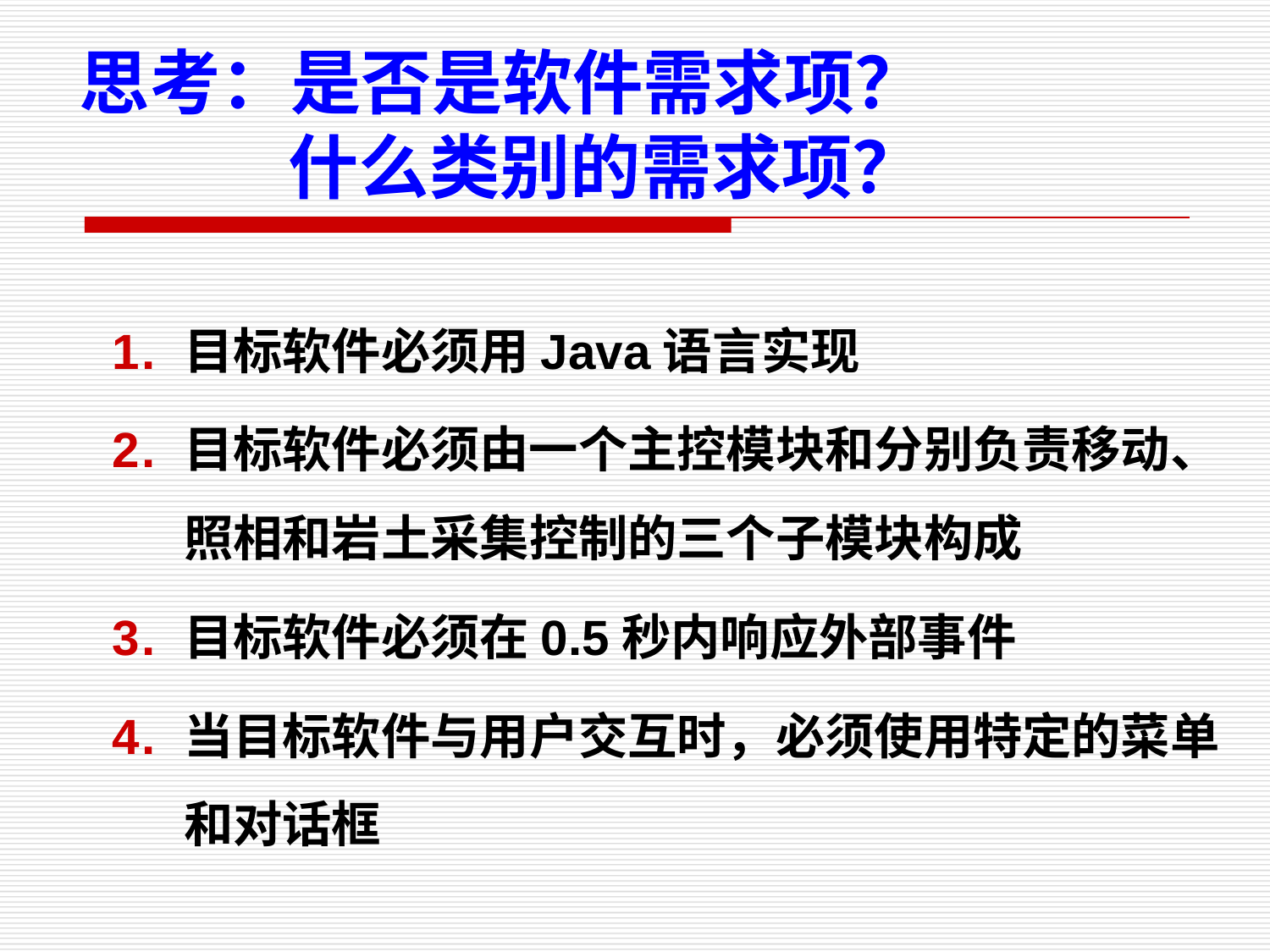

思考：是否是软件需求项？
             什么类别的需求项？
目标软件必须用Java语言实现
目标软件必须由一个主控模块和分别负责移动、照相和岩土采集控制的三个子模块构成
目标软件必须在0.5秒内响应外部事件
当目标软件与用户交互时，必须使用特定的菜单和对话框